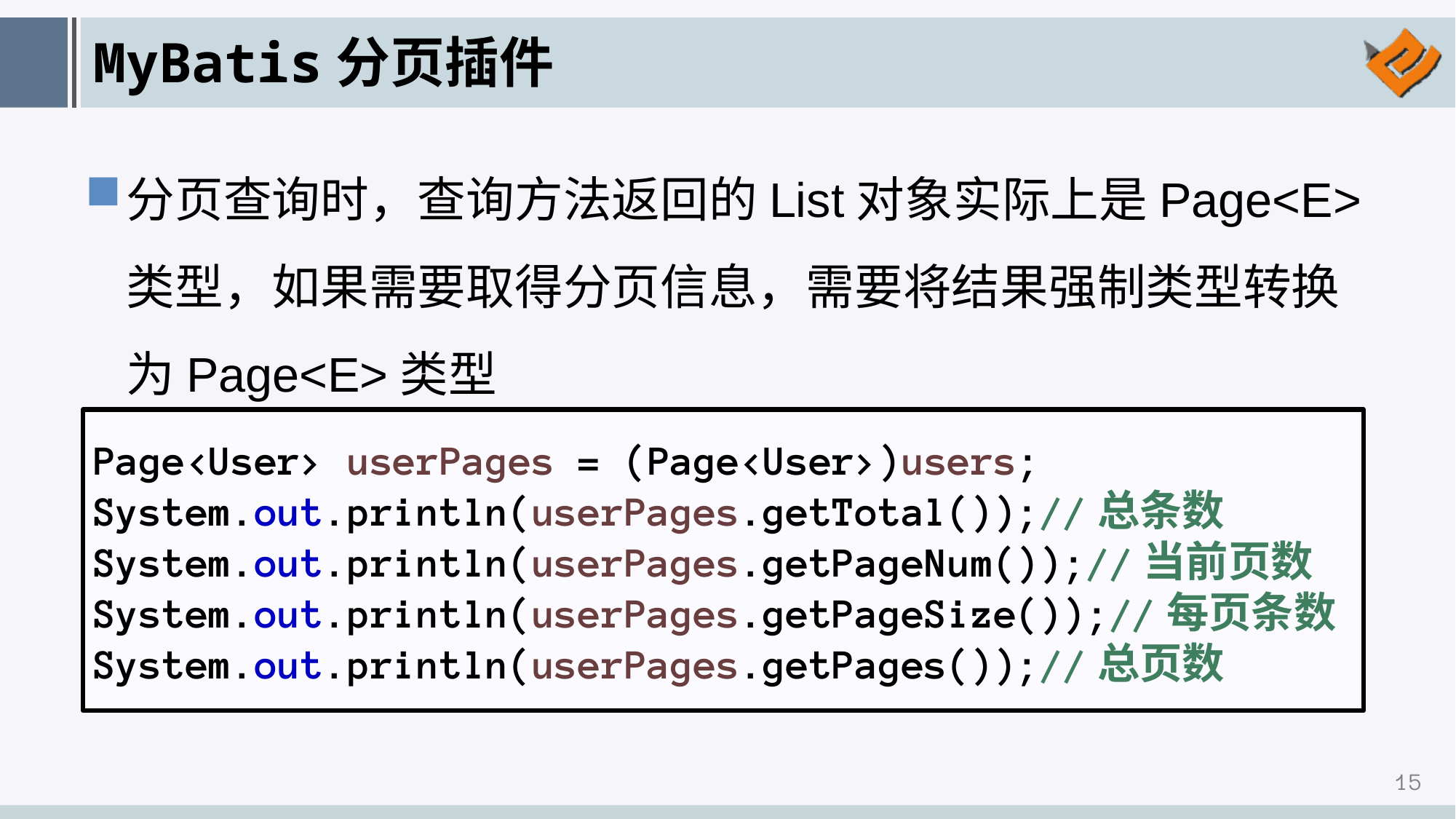

# MyBatis分页插件
分页查询时，查询方法返回的List对象实际上是Page<E>类型，如果需要取得分页信息，需要将结果强制类型转换为Page<E>类型
Page<User> userPages = (Page<User>)users;
System.out.println(userPages.getTotal());//总条数
System.out.println(userPages.getPageNum());//当前页数
System.out.println(userPages.getPageSize());//每页条数
System.out.println(userPages.getPages());//总页数